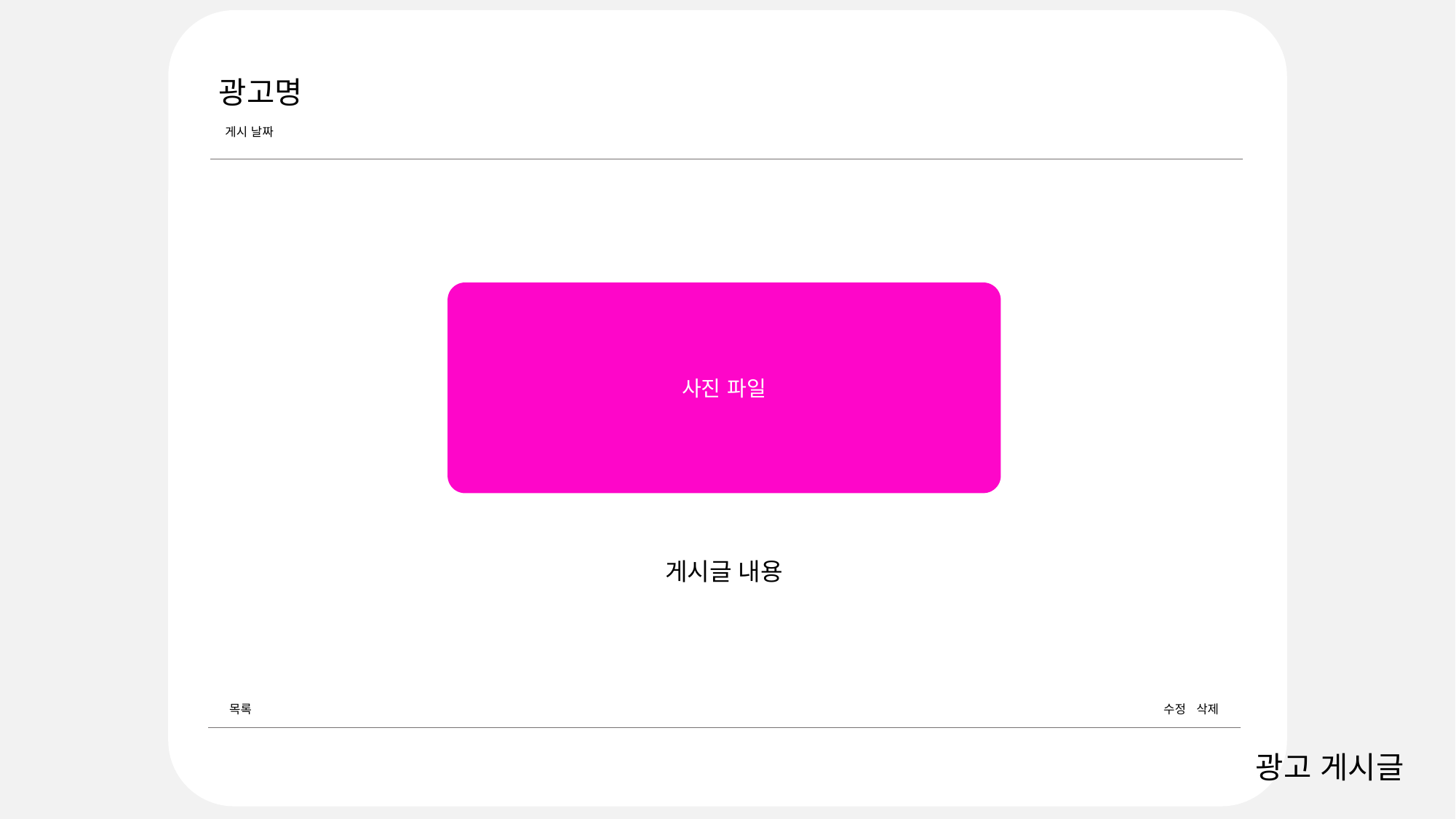

광고명

 게시 날짜
사진 파일
게시글 내용
목록
수정   삭제
광고 게시글